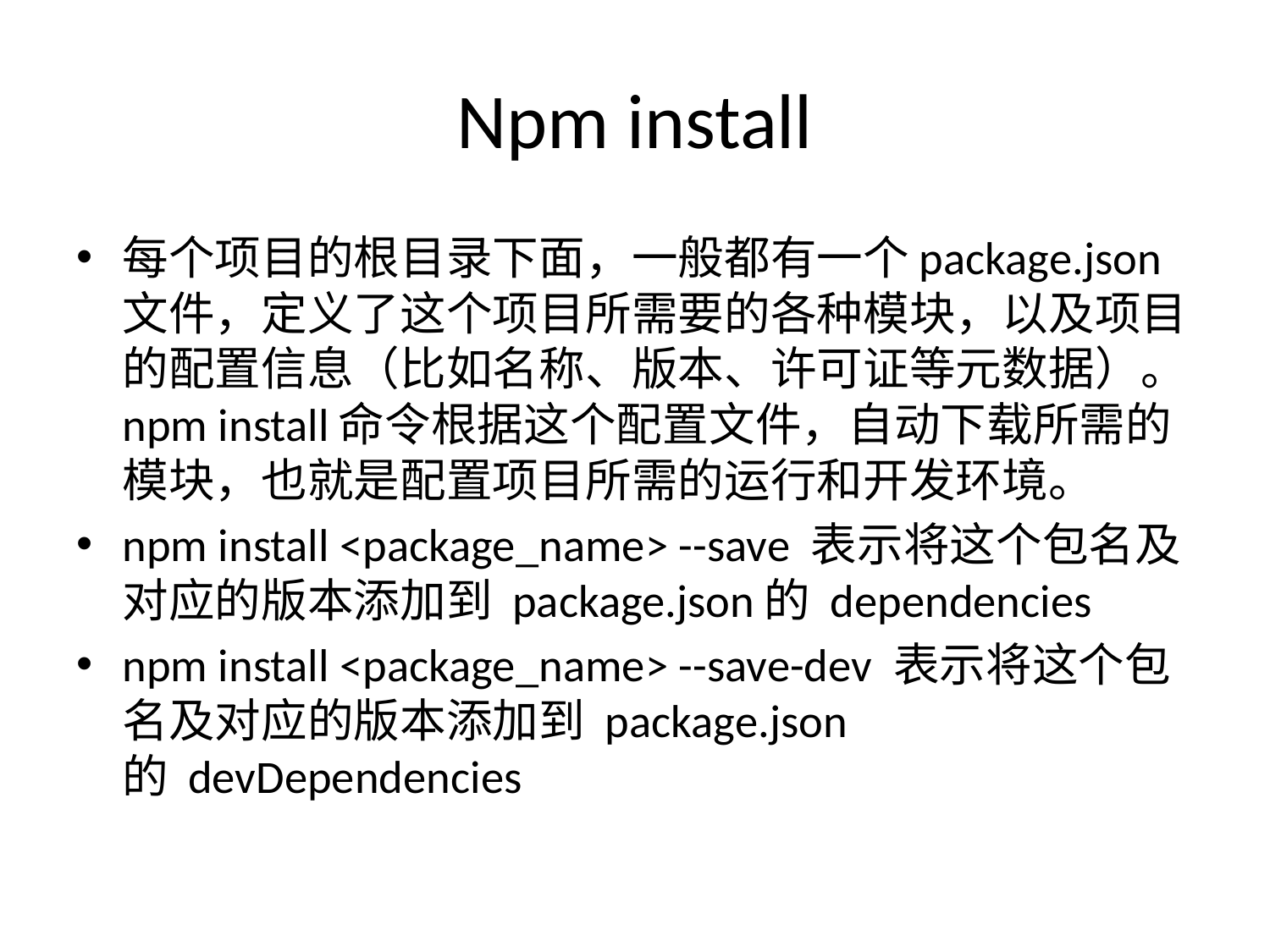

# Npm install
每个项目的根目录下面，一般都有一个package.json文件，定义了这个项目所需要的各种模块，以及项目的配置信息（比如名称、版本、许可证等元数据）。npm install命令根据这个配置文件，自动下载所需的模块，也就是配置项目所需的运行和开发环境。
npm install <package_name> --save 表示将这个包名及对应的版本添加到 package.json的 dependencies
npm install <package_name> --save-dev 表示将这个包名及对应的版本添加到 package.json的 devDependencies